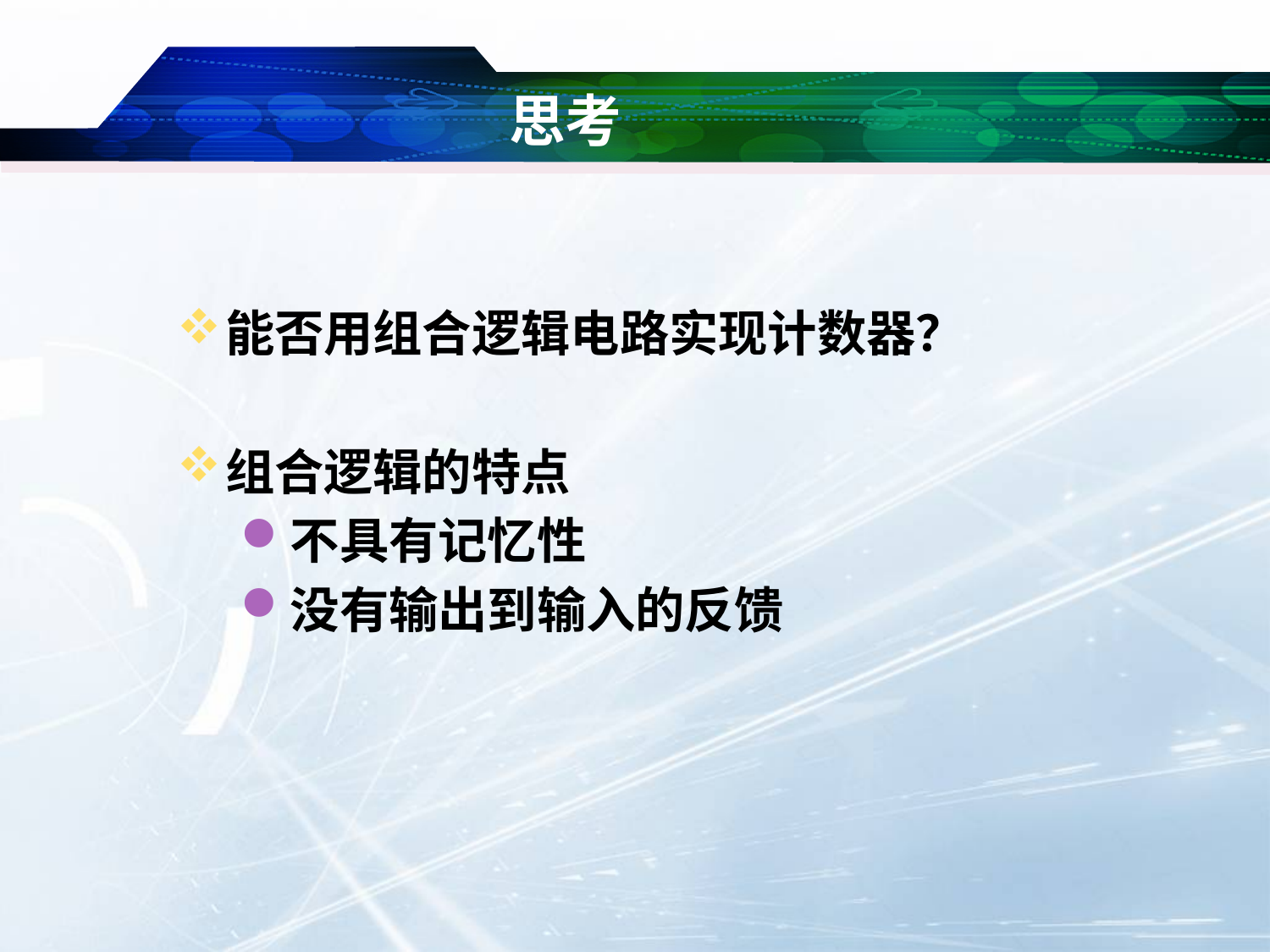

# 思考
能否用组合逻辑电路实现计数器？

组合逻辑的特点
不具有记忆性
没有输出到输入的反馈